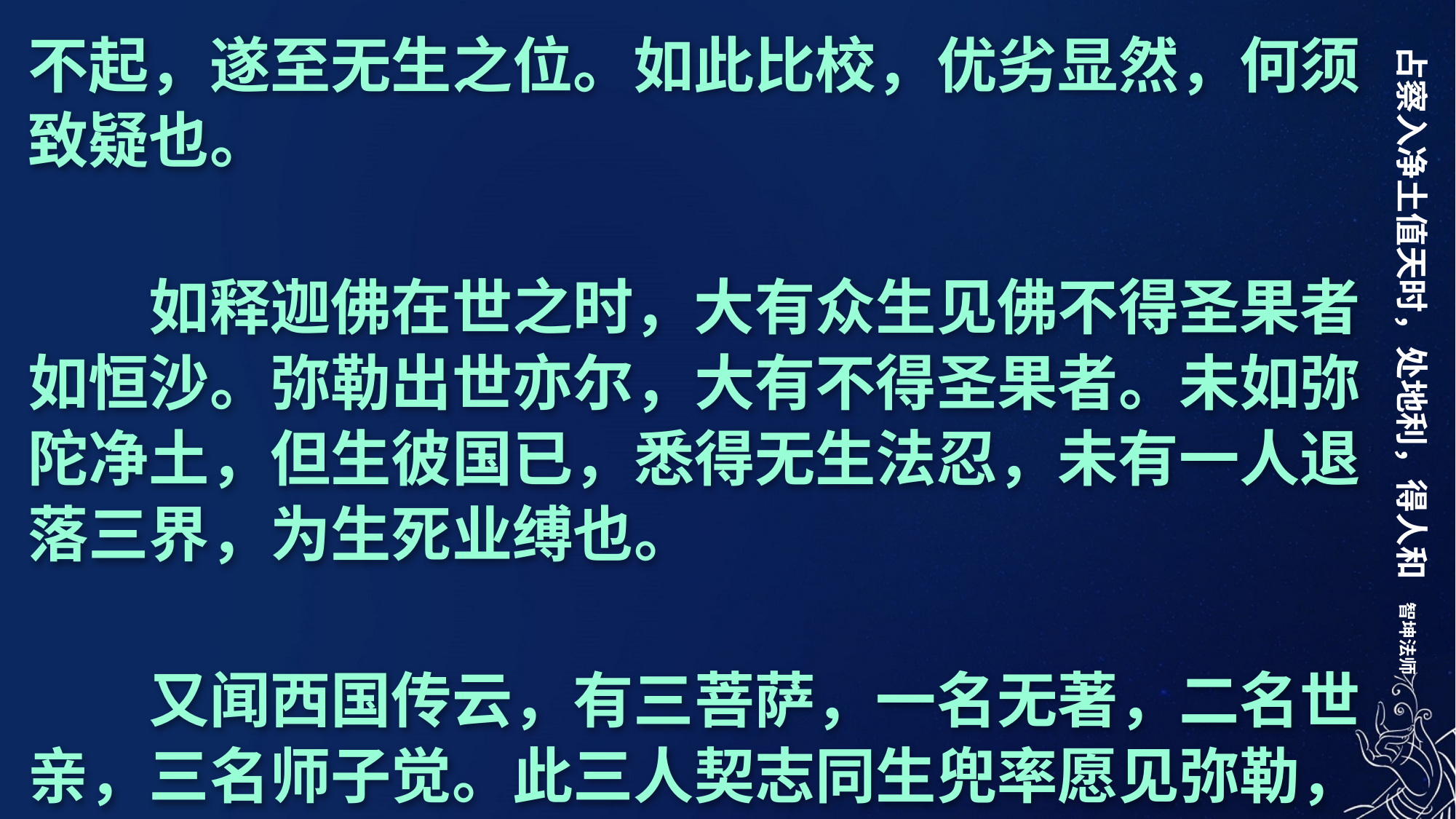

不起，遂至无生之位。如此比校，优劣显然，何须致疑也。

　　如释迦佛在世之时，大有众生见佛不得圣果者如恒沙。弥勒出世亦尔，大有不得圣果者。未如弥陀净土，但生彼国已，悉得无生法忍，未有一人退落三界，为生死业缚也。

　　又闻西国传云，有三菩萨，一名无著，二名世亲，三名师子觉。此三人契志同生兜率愿见弥勒，